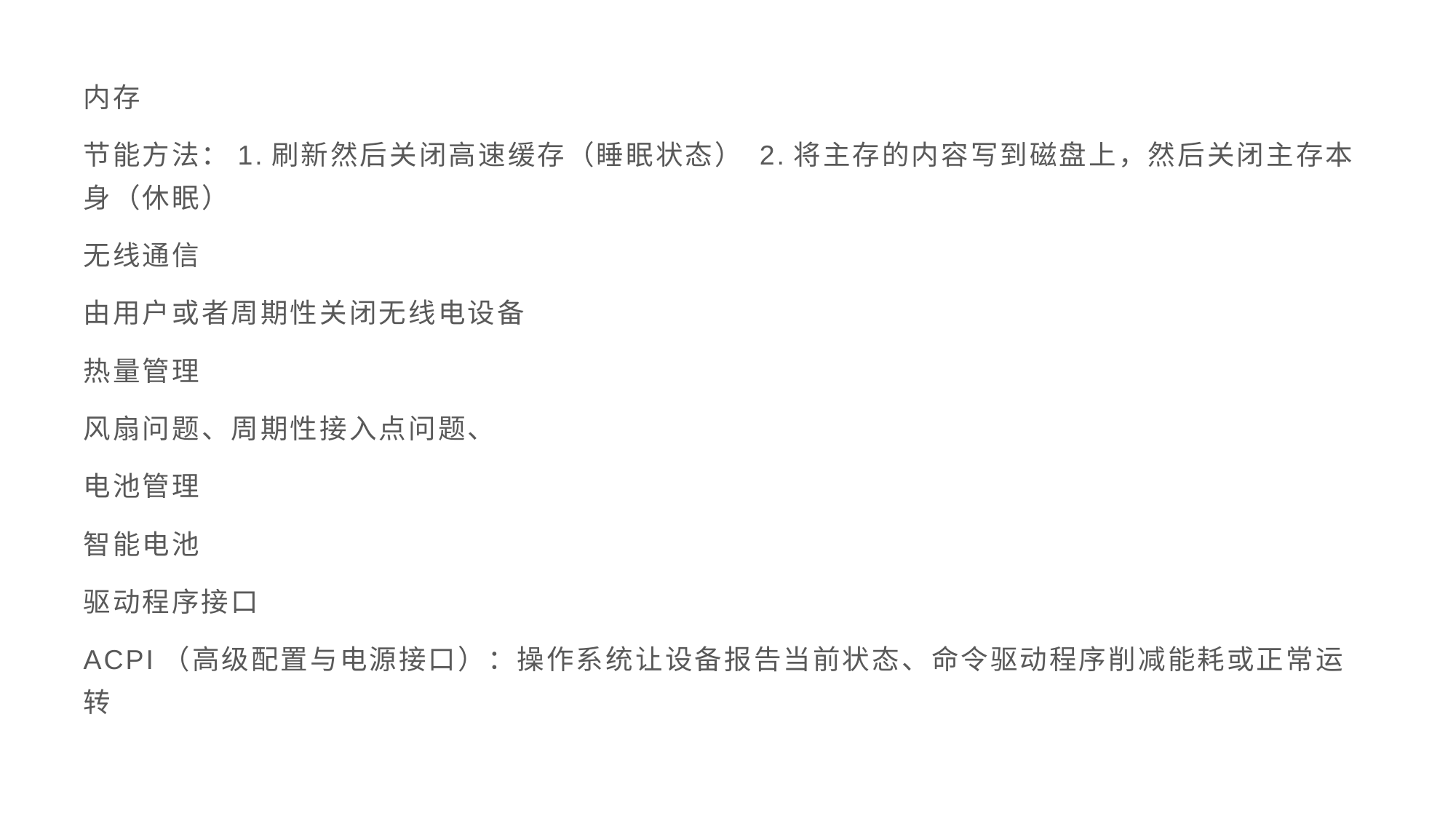

内存
节能方法：1.刷新然后关闭高速缓存（睡眠状态） 2.将主存的内容写到磁盘上，然后关闭主存本身（休眠）
无线通信
由用户或者周期性关闭无线电设备
热量管理
风扇问题、周期性接入点问题、
电池管理
智能电池
驱动程序接口
ACPI（高级配置与电源接口）：操作系统让设备报告当前状态、命令驱动程序削减能耗或正常运转